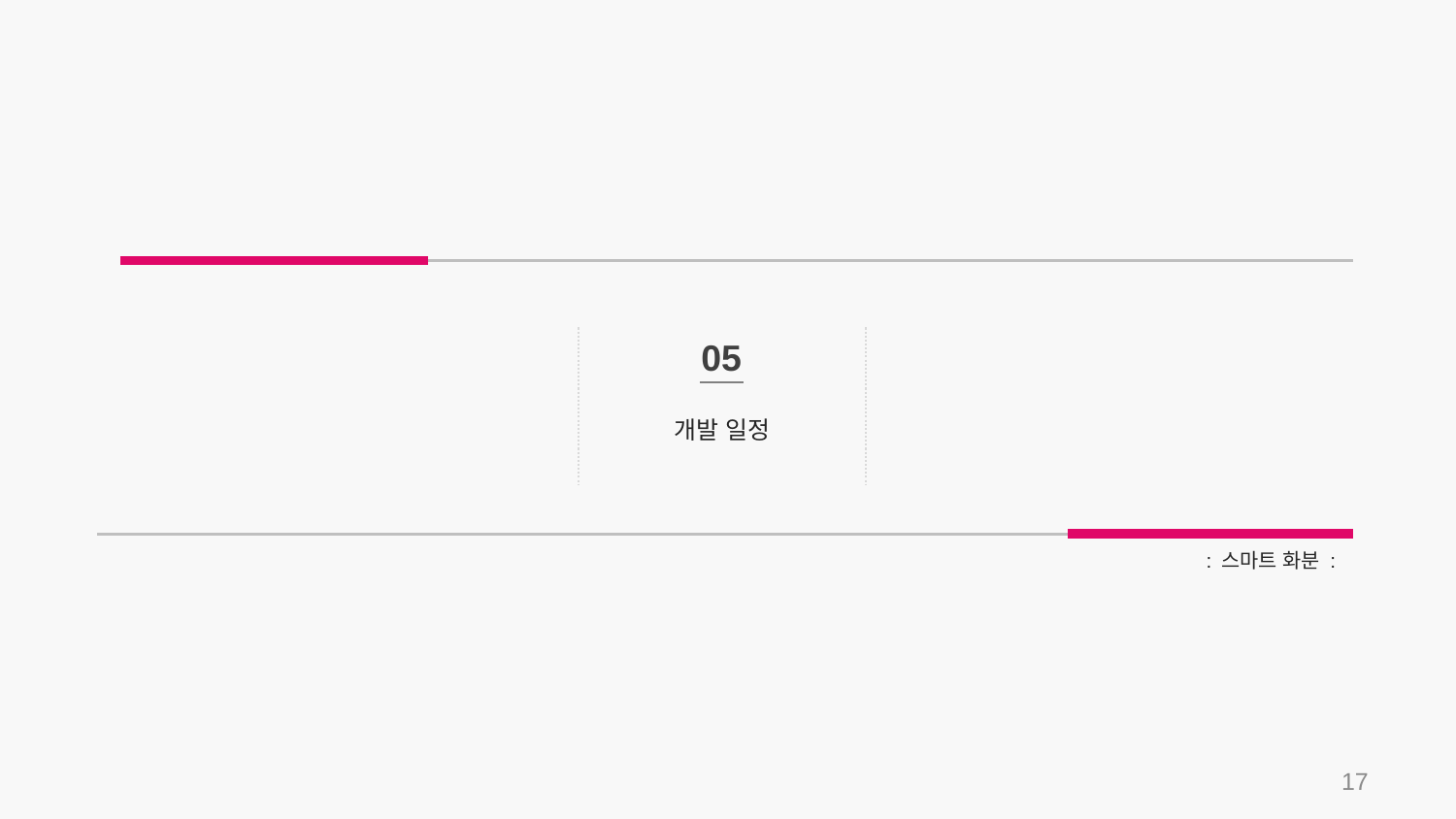

05
개발 일정
: 스마트 화분 :
17